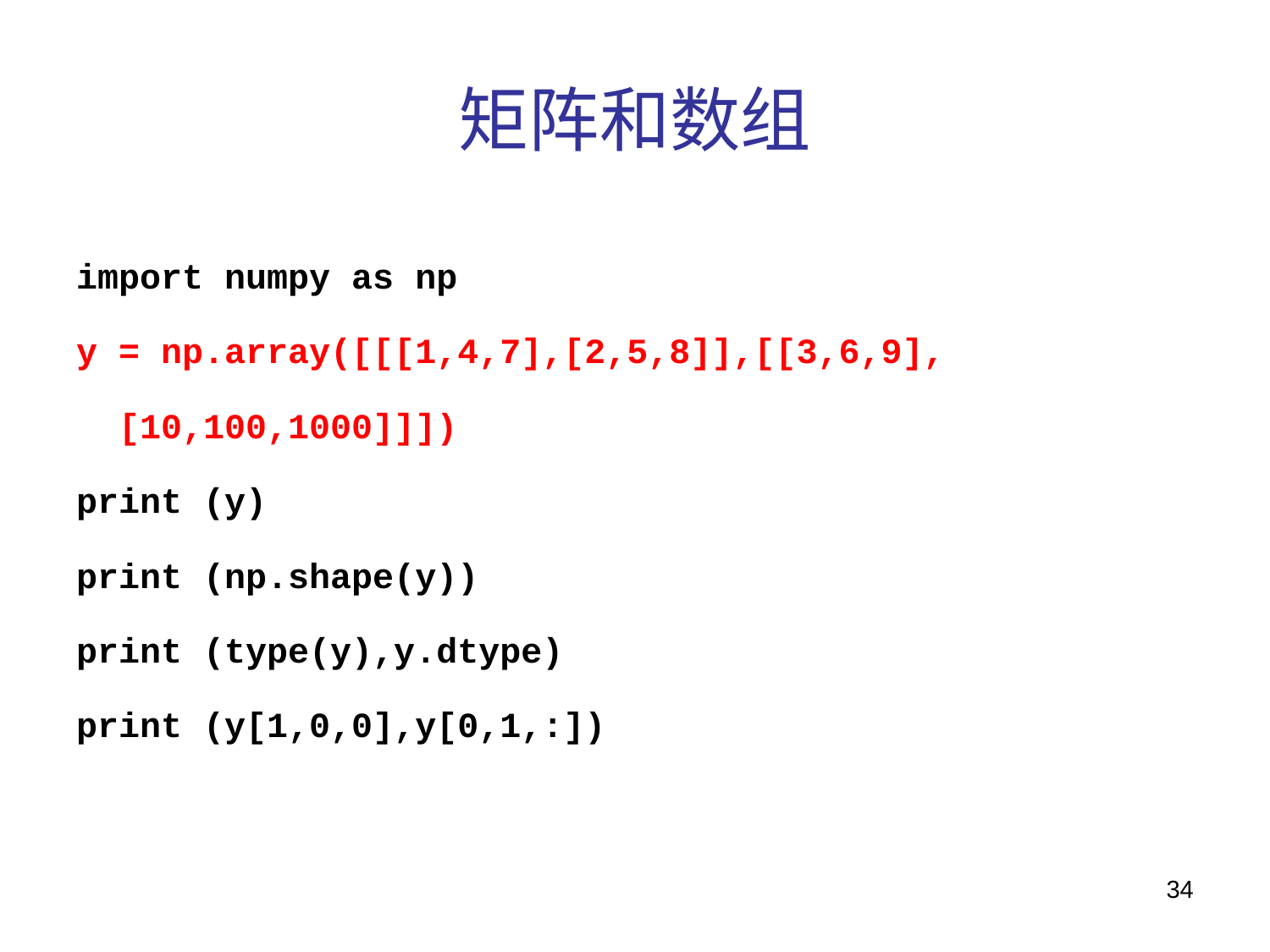

# 矩阵和数组
import numpy as np
y = np.array([[[1,4,7],[2,5,8]],[[3,6,9],
  [10,100,1000]]])
print (y)
print (np.shape(y))
print (type(y),y.dtype)
print (y[1,0,0],y[0,1,:])
34